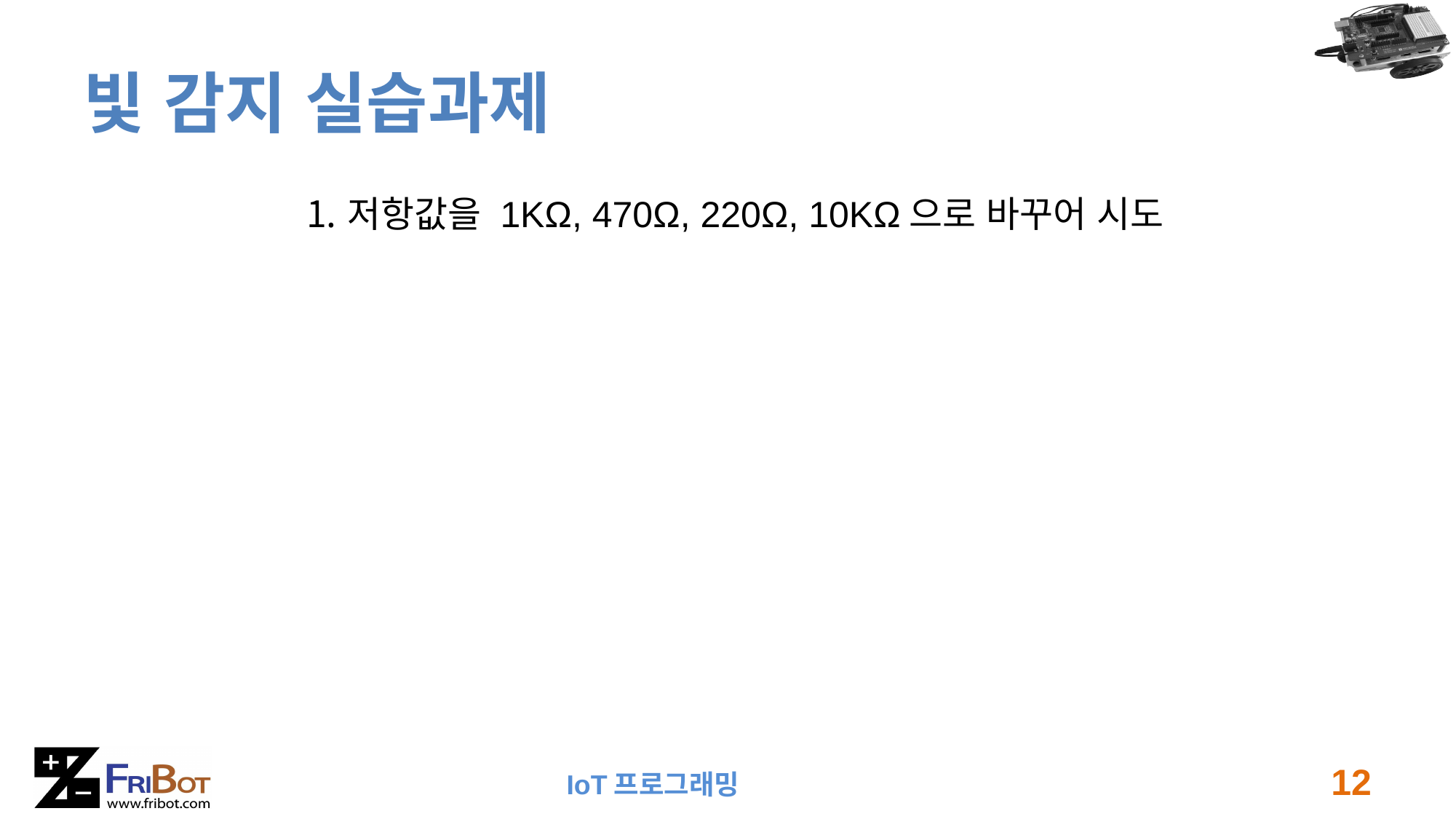

# 빛 감지 실습과제
저항값을 1KΩ, 470Ω, 220Ω, 10KΩ으로 바꾸어 시도
12